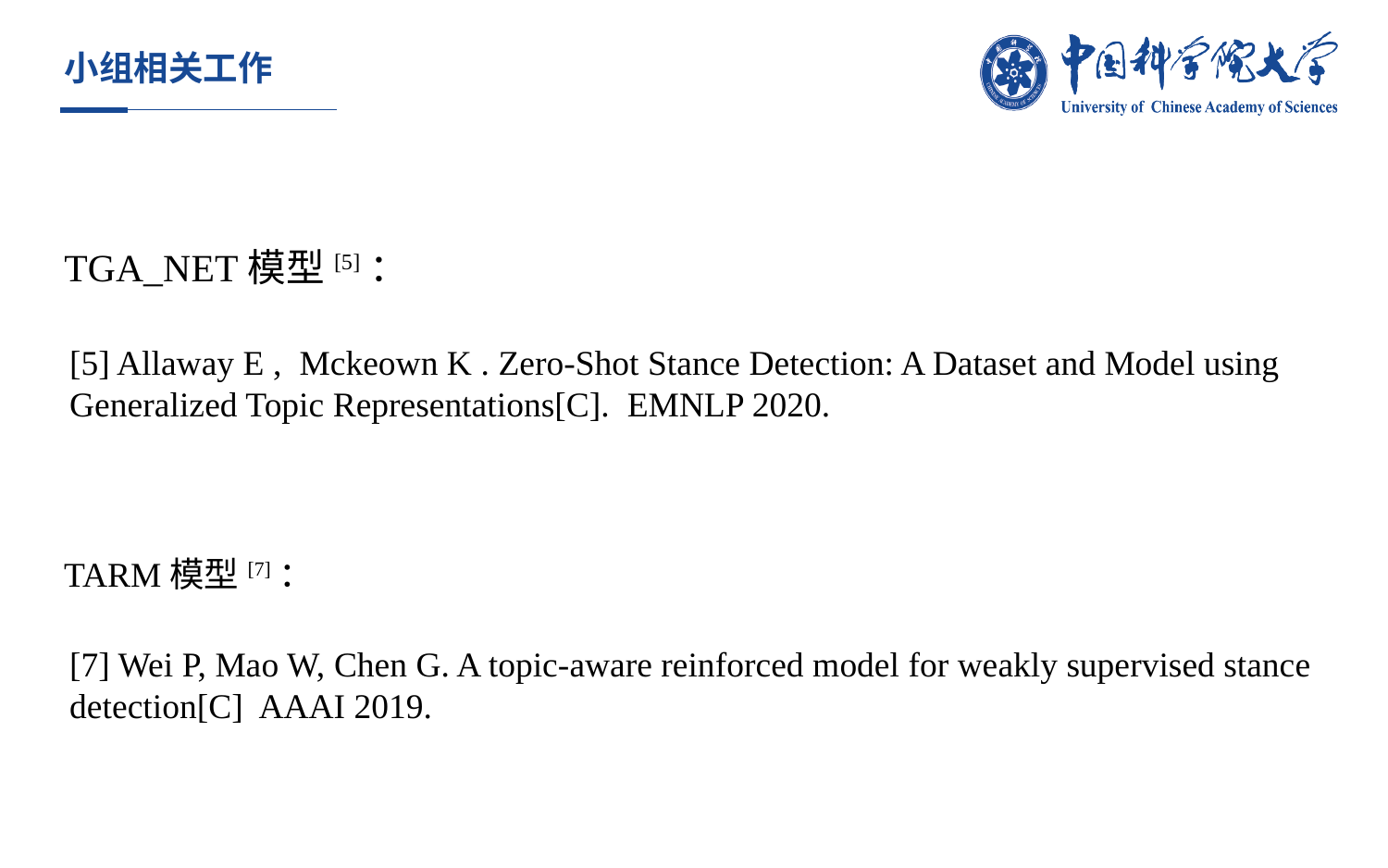

# 小组相关工作
TGA_NET模型[5]：
[5] Allaway E ,  Mckeown K . Zero-Shot Stance Detection: A Dataset and Model using Generalized Topic Representations[C].  EMNLP 2020.
TARM模型[7]：
[7] Wei P, Mao W, Chen G. A topic-aware reinforced model for weakly supervised stance detection[C]  AAAI 2019.